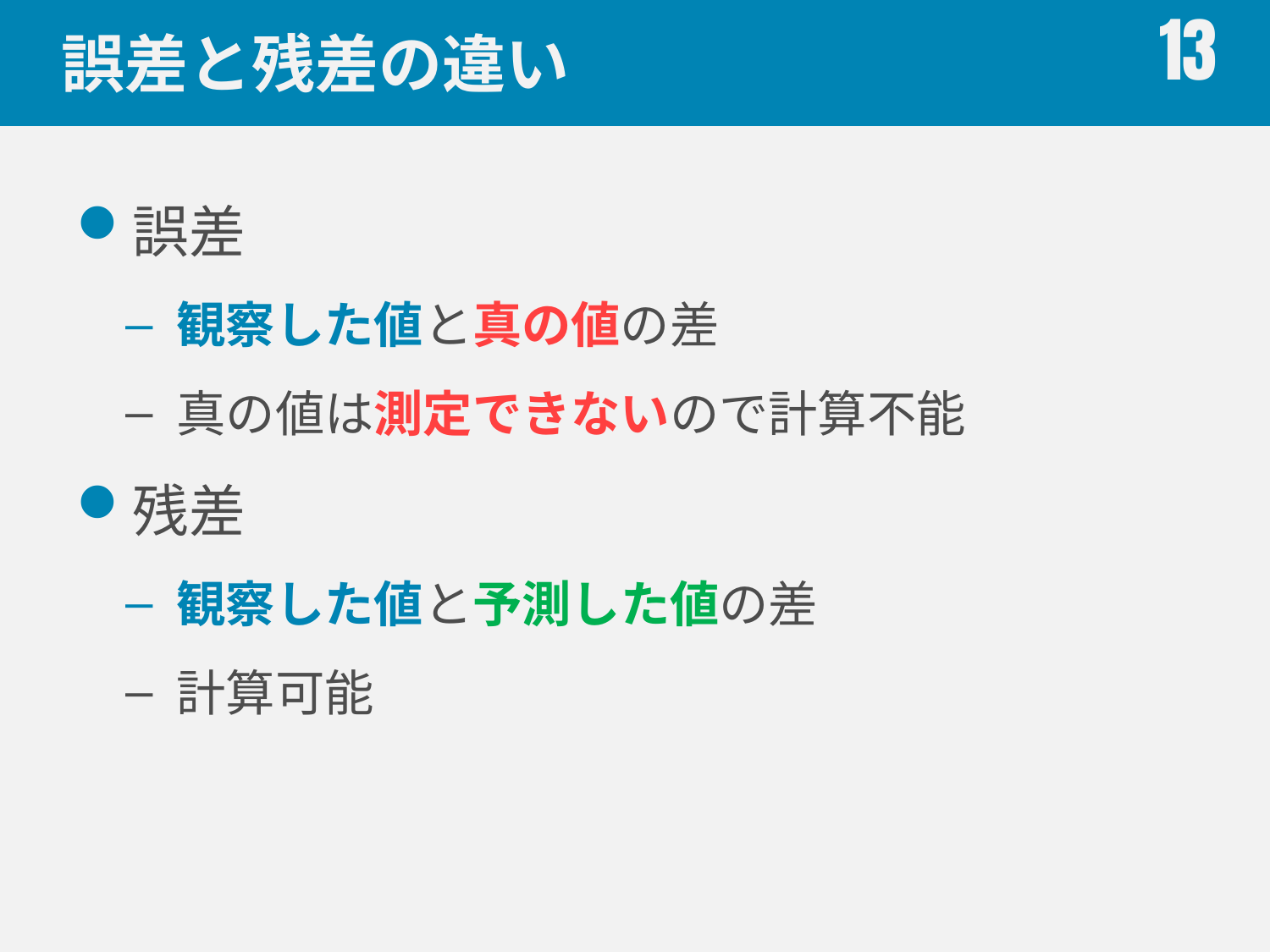

# 誤差と残差の違い
 13
誤差
観察した値と真の値の差
真の値は測定できないので計算不能
残差
観察した値と予測した値の差
計算可能